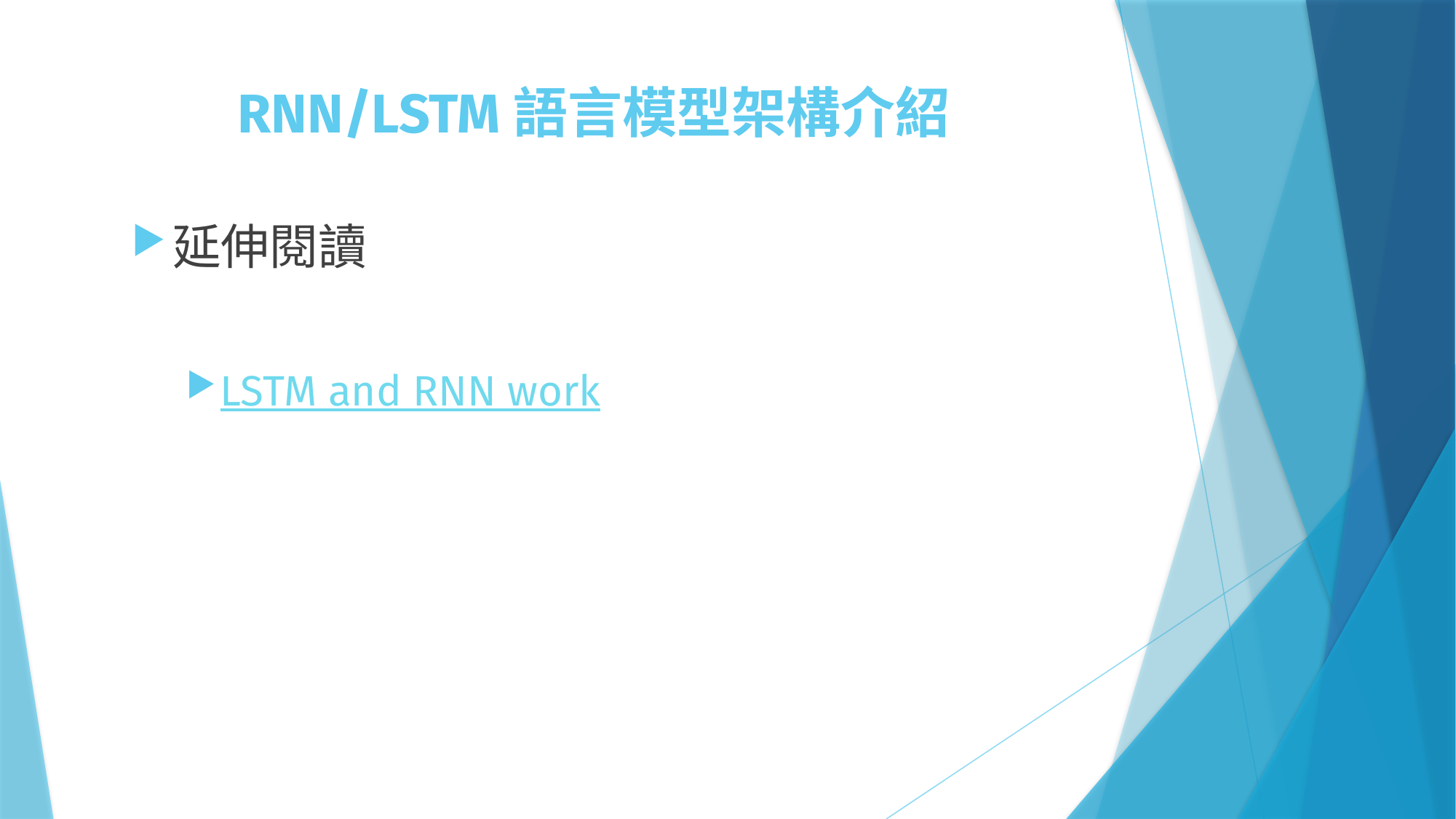

# RNN/LSTM語言模型架構介紹
延伸閱讀

LSTM and RNN work